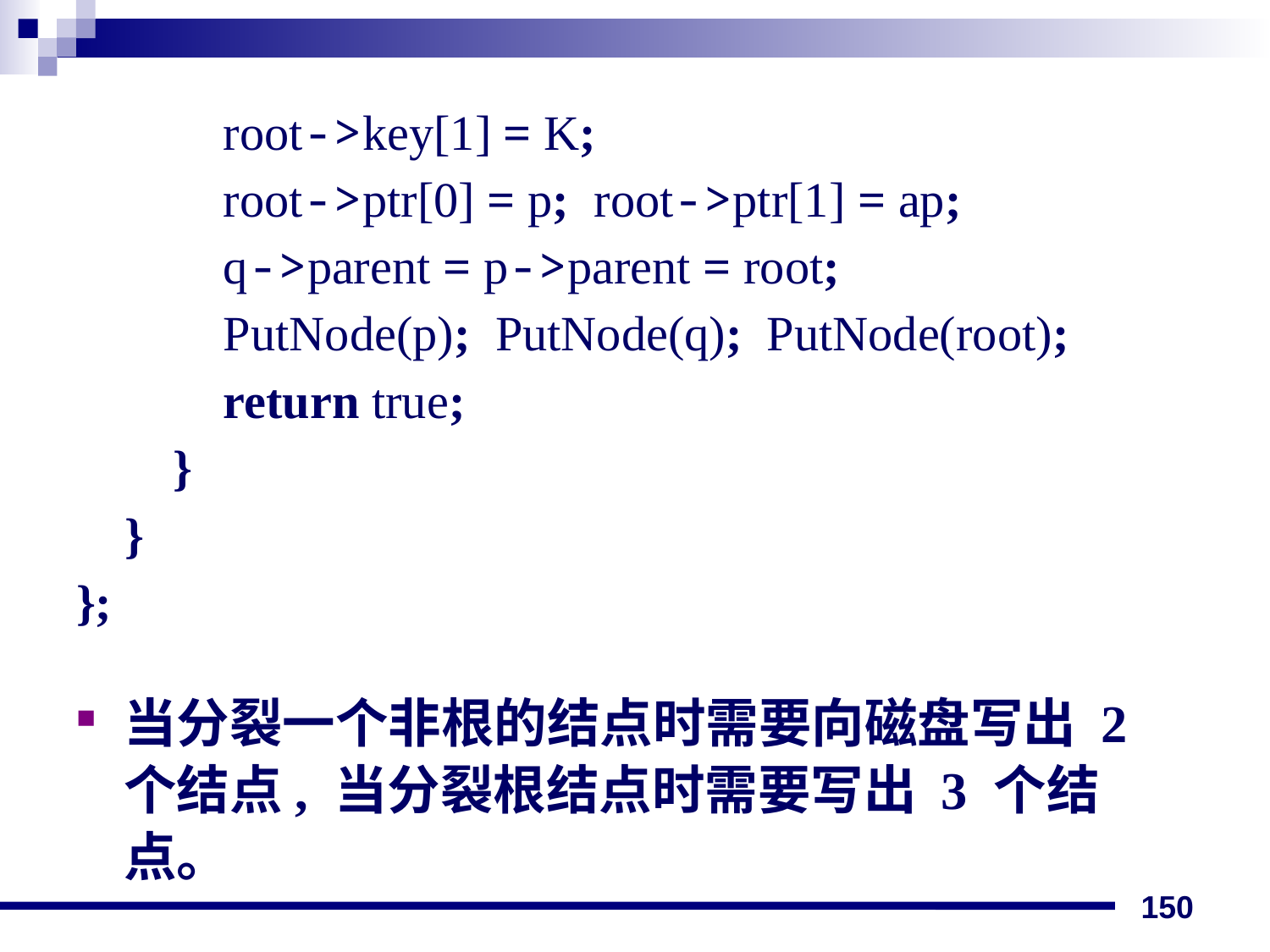

root->key[1] = K;
            root->ptr[0] = p;  root->ptr[1] = ap;
            q->parent = p->parent = root;
            PutNode(p);  PutNode(q);  PutNode(root);
            return true;
	    }
    }
};

当分裂一个非根的结点时需要向磁盘写出 2 个结点, 当分裂根结点时需要写出 3 个结点。
150